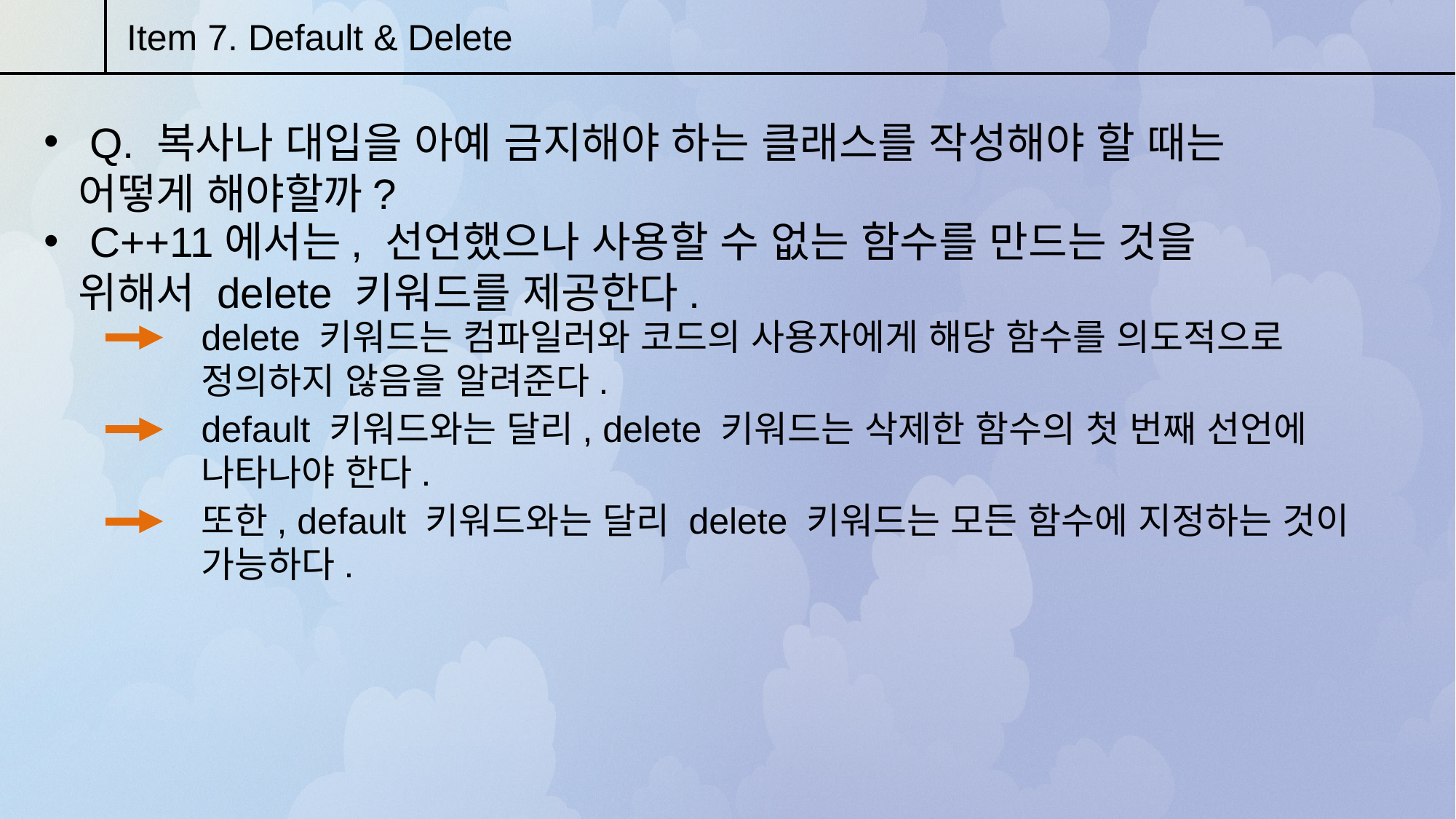

Item 7. Default & Delete
 Q. 복사나 대입을 아예 금지해야 하는 클래스를 작성해야 할 때는 어떻게 해야할까?
 C++11에서는, 선언했으나 사용할 수 없는 함수를 만드는 것을 위해서 delete 키워드를 제공한다.
delete 키워드는 컴파일러와 코드의 사용자에게 해당 함수를 의도적으로 정의하지 않음을 알려준다.
default 키워드와는 달리, delete 키워드는 삭제한 함수의 첫 번째 선언에 나타나야 한다.
또한, default 키워드와는 달리 delete 키워드는 모든 함수에 지정하는 것이 가능하다.